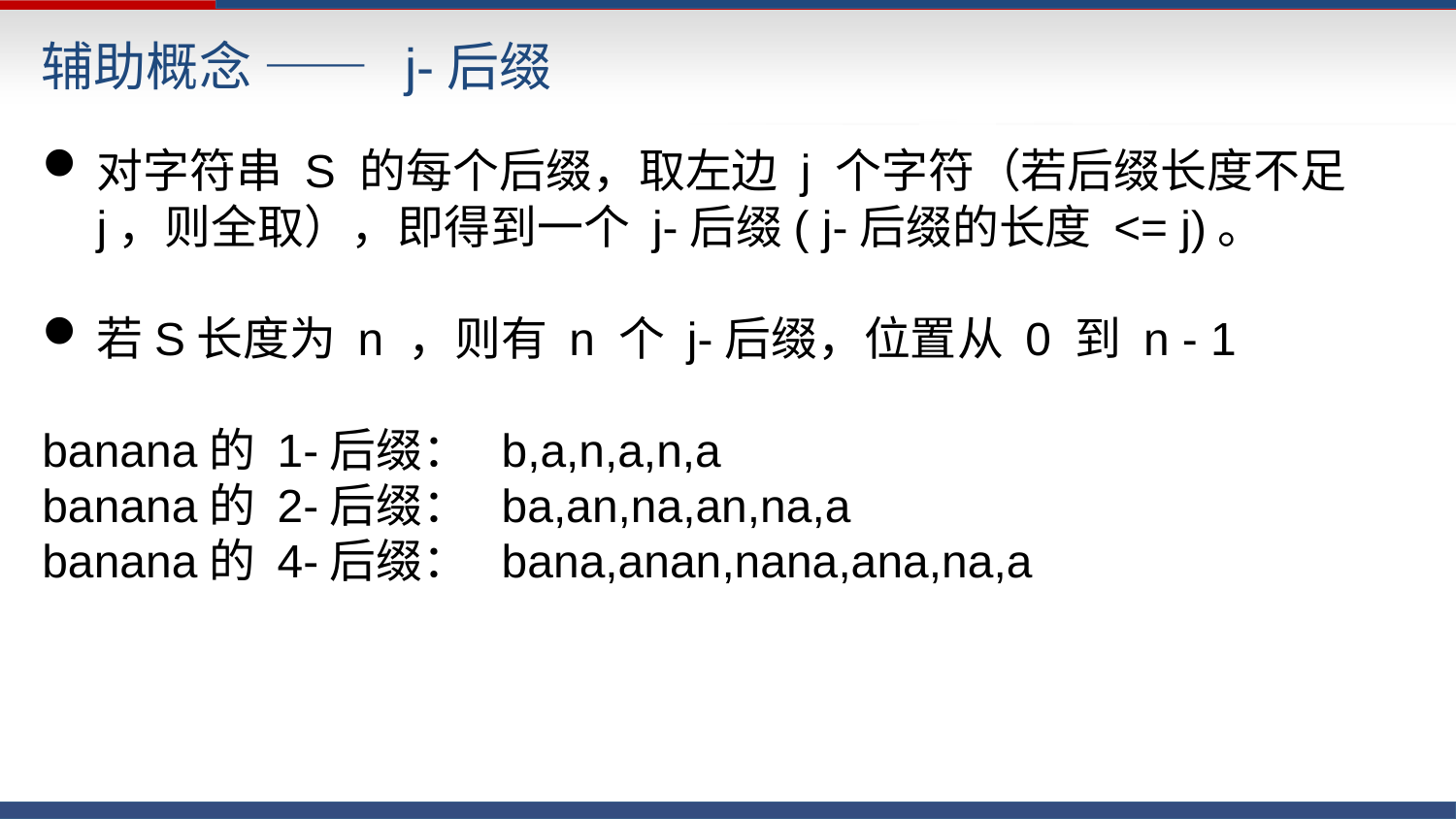

辅助概念 ——  j-后缀
对字符串 S 的每个后缀，取左边 j 个字符（若后缀长度不足 j，则全取），即得到一个 j-后缀( j-后缀的长度 <= j)。

若S长度为 n ，则有 n 个 j-后缀，位置从 0 到 n - 1

banana的 1-后缀：  b,a,n,a,n,a
banana的 2-后缀：  ba,an,na,an,na,a
banana的 4-后缀：  bana,anan,nana,ana,na,a